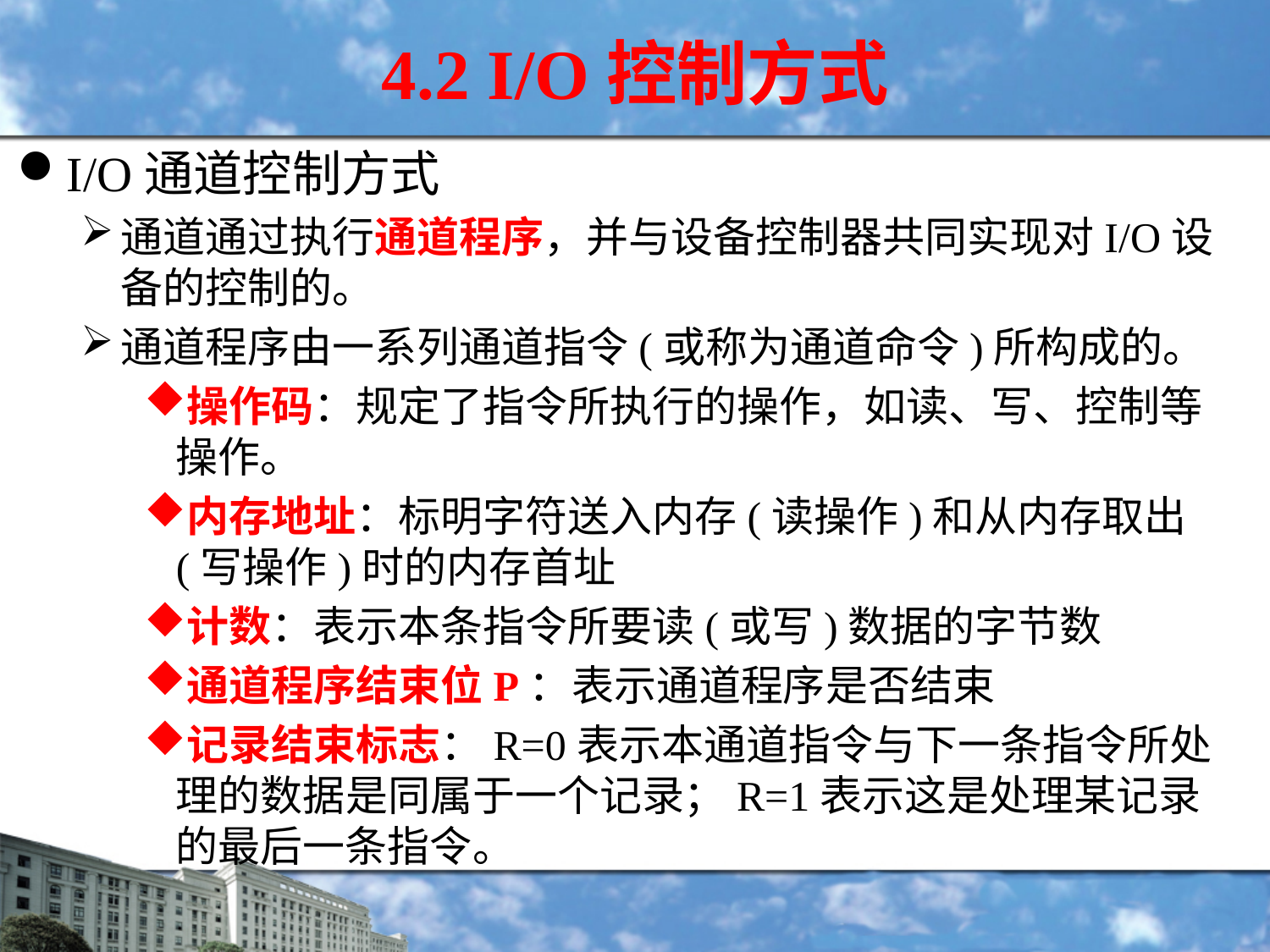

4.2 I/O控制方式
I/O通道控制方式
通道通过执行通道程序，并与设备控制器共同实现对I/O设备的控制的。
通道程序由一系列通道指令(或称为通道命令)所构成的。
操作码：规定了指令所执行的操作，如读、写、控制等操作。
内存地址：标明字符送入内存(读操作)和从内存取出(写操作)时的内存首址
计数：表示本条指令所要读(或写)数据的字节数
通道程序结束位P：表示通道程序是否结束
记录结束标志：R=0表示本通道指令与下一条指令所处理的数据是同属于一个记录；R=1表示这是处理某记录的最后一条指令。